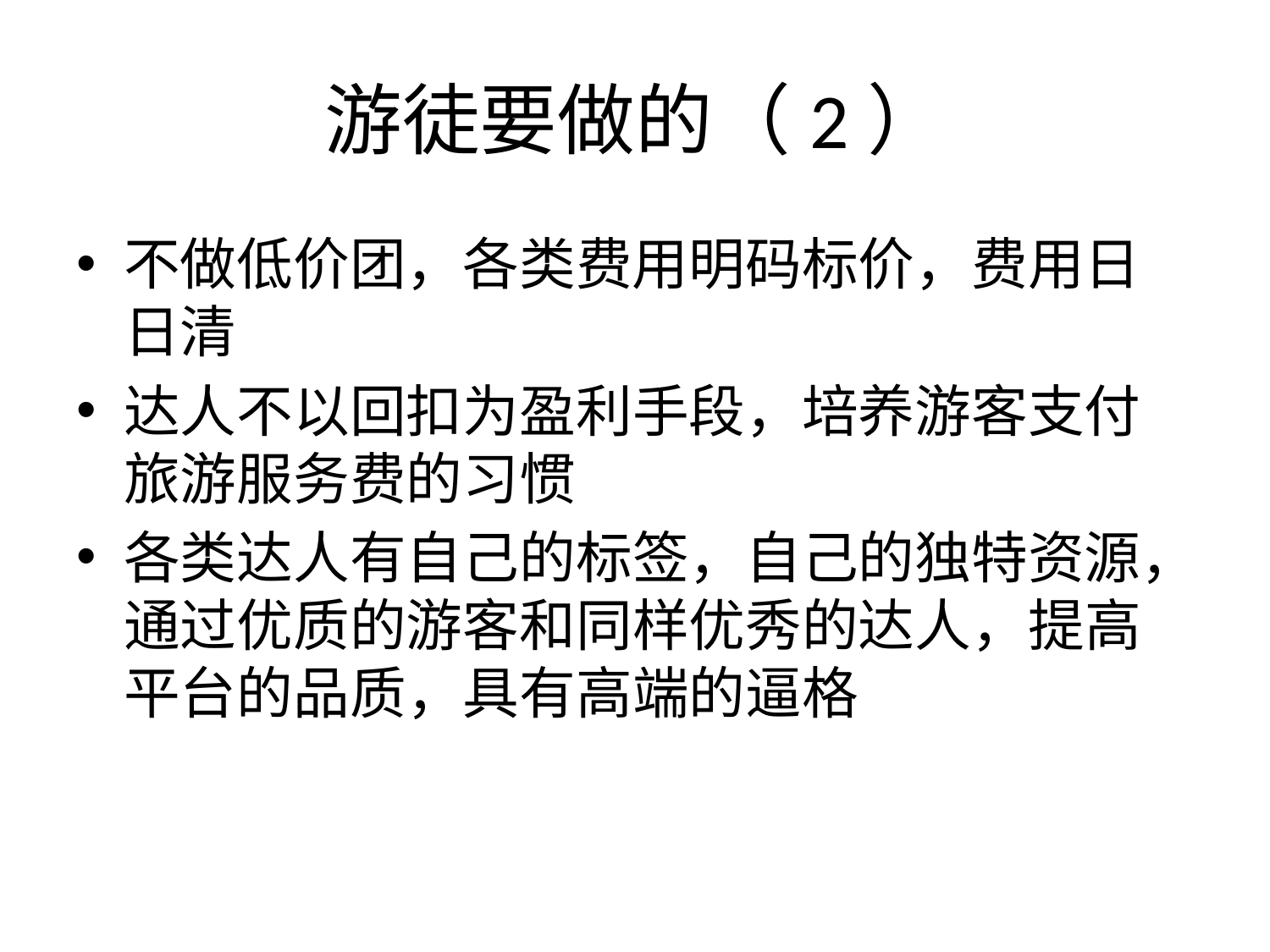

# 游徒要做的（2）
不做低价团，各类费用明码标价，费用日日清
达人不以回扣为盈利手段，培养游客支付旅游服务费的习惯
各类达人有自己的标签，自己的独特资源，通过优质的游客和同样优秀的达人，提高平台的品质，具有高端的逼格